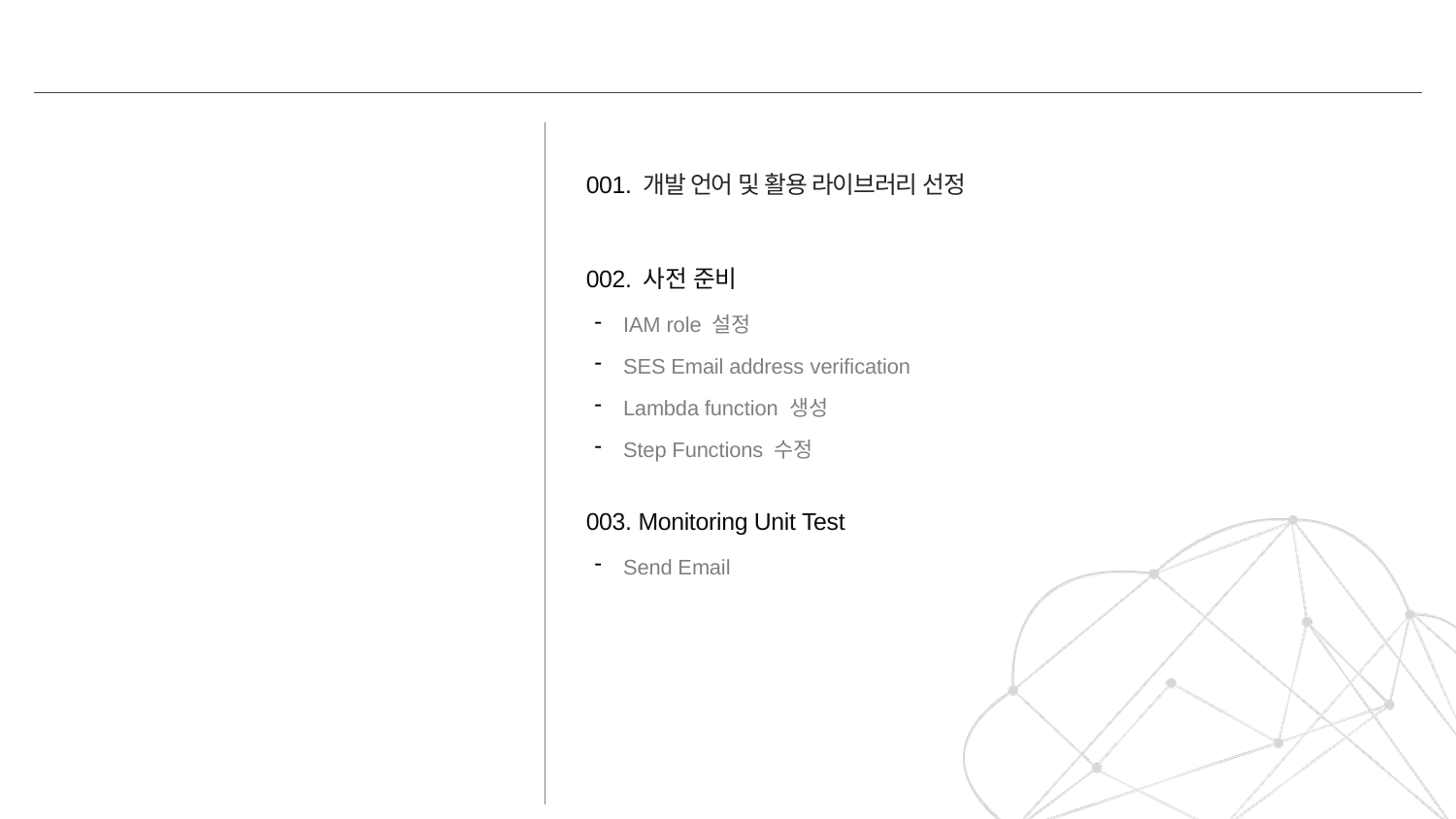

001. 개발 언어 및 활용 라이브러리 선정
#
002. 사전 준비
IAM role 설정
SES Email address verification
Lambda function 생성
Step Functions 수정
003. Monitoring Unit Test
Send Email